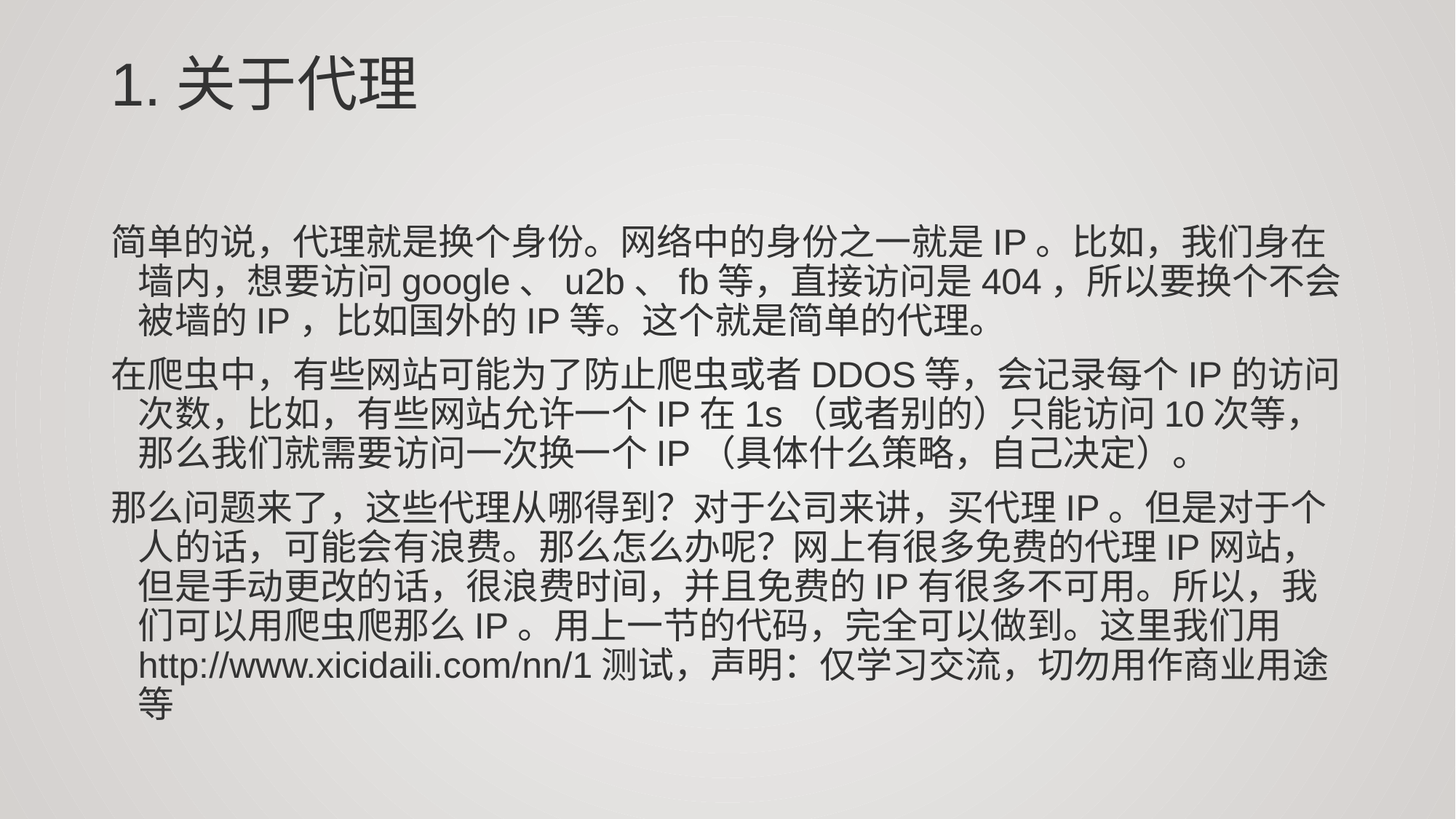

# 1.关于代理
简单的说，代理就是换个身份。网络中的身份之一就是IP。比如，我们身在墙内，想要访问google、u2b、fb等，直接访问是404，所以要换个不会被墙的IP，比如国外的IP等。这个就是简单的代理。
在爬虫中，有些网站可能为了防止爬虫或者DDOS等，会记录每个IP的访问次数，比如，有些网站允许一个IP在1s（或者别的）只能访问10次等，那么我们就需要访问一次换一个IP（具体什么策略，自己决定）。
那么问题来了，这些代理从哪得到？对于公司来讲，买代理IP。但是对于个人的话，可能会有浪费。那么怎么办呢？网上有很多免费的代理IP网站，但是手动更改的话，很浪费时间，并且免费的IP有很多不可用。所以，我们可以用爬虫爬那么IP。用上一节的代码，完全可以做到。这里我们用http://www.xicidaili.com/nn/1测试，声明：仅学习交流，切勿用作商业用途等